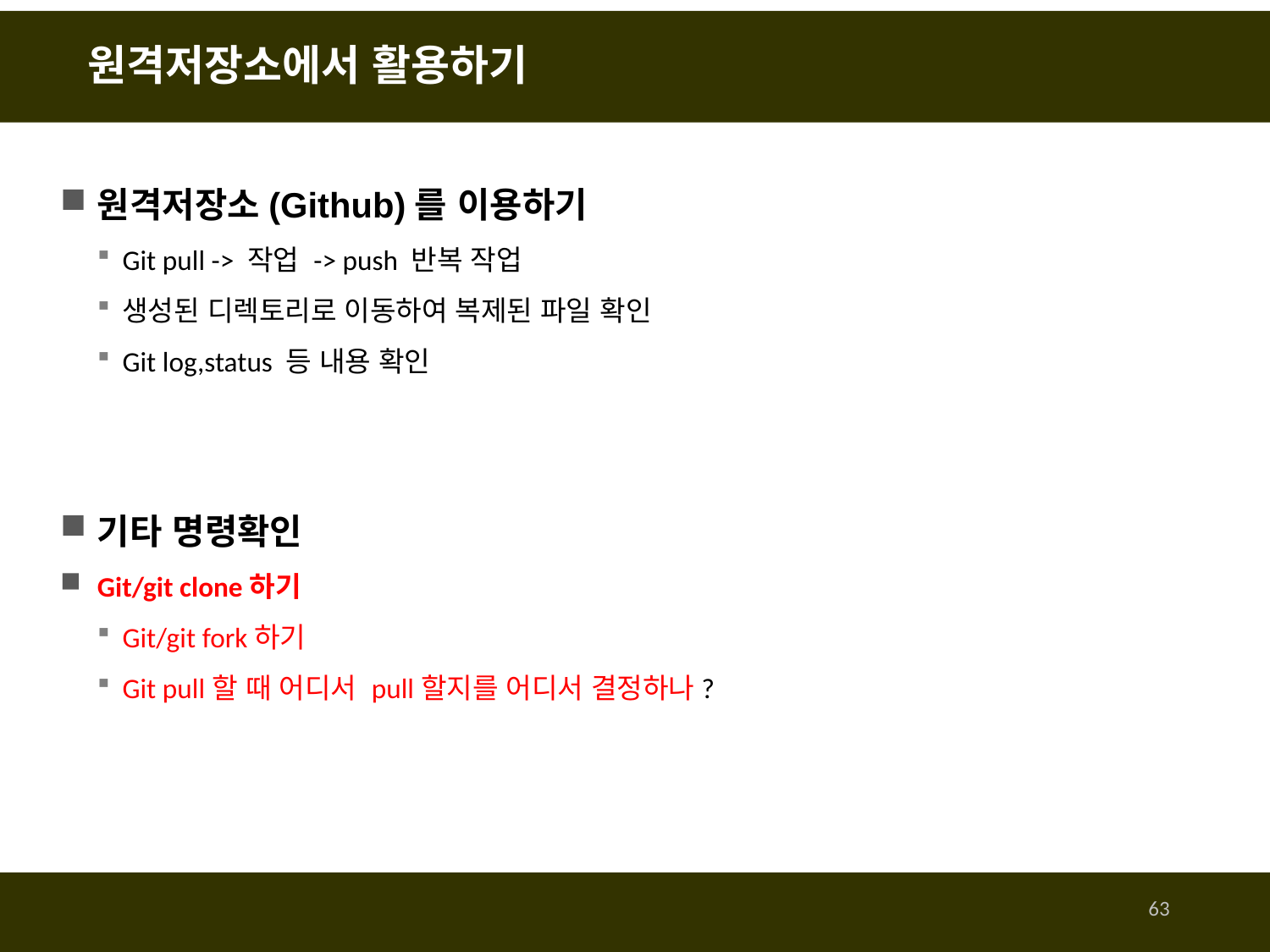

# 원격저장소에서 활용하기
원격저장소(Github)를 이용하기
Git pull -> 작업 -> push 반복 작업
생성된 디렉토리로 이동하여 복제된 파일 확인
Git log,status 등 내용 확인

기타 명령확인
Git/git clone하기
Git/git fork하기
Git pull할 때 어디서 pull할지를 어디서 결정하나?

63